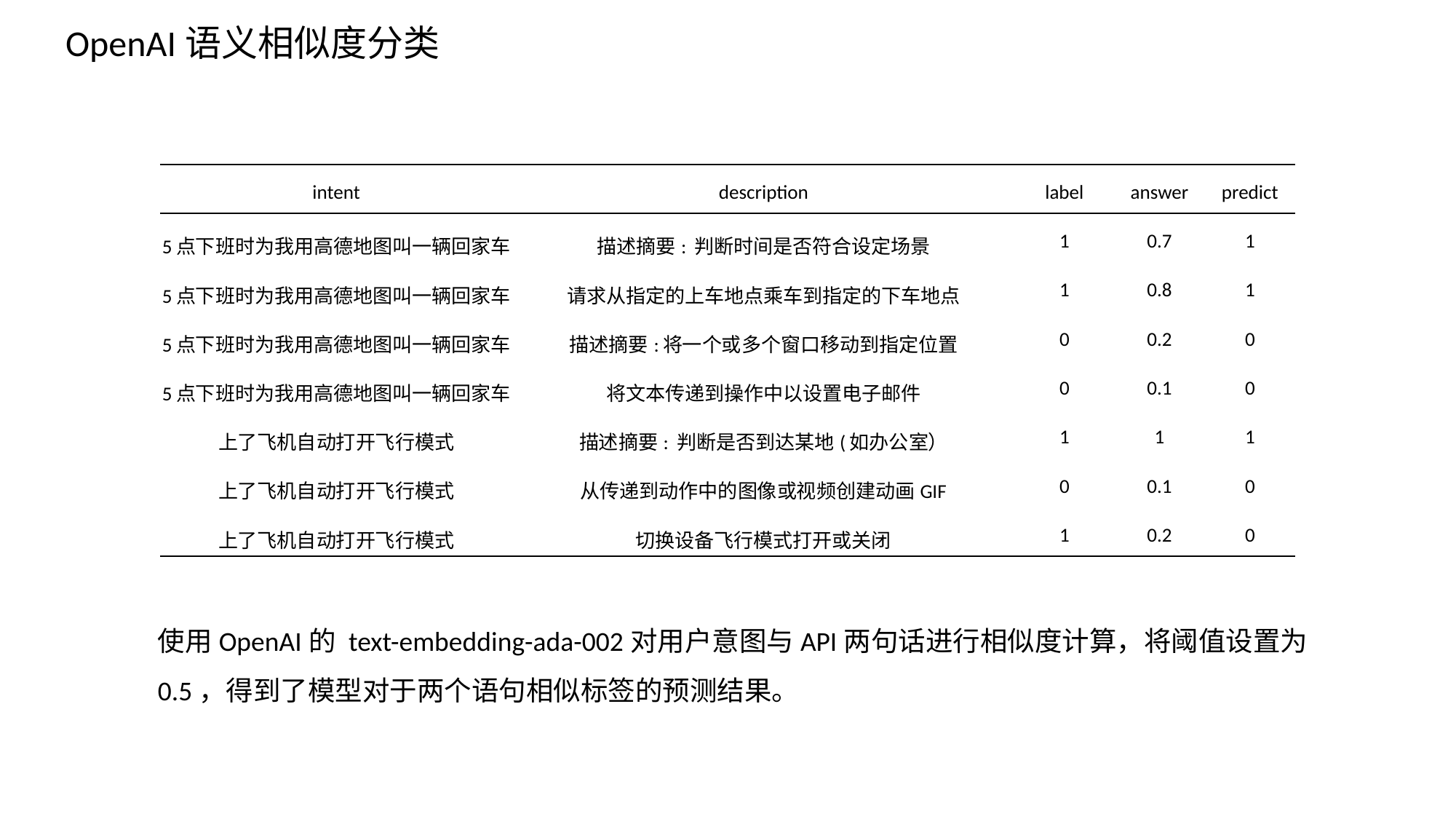

OpenAI语义相似度分类
| intent | description | label | answer | predict |
| --- | --- | --- | --- | --- |
| 5点下班时为我用高德地图叫一辆回家车 | 描述摘要: 判断时间是否符合设定场景 | 1 | 0.7 | 1 |
| 5点下班时为我用高德地图叫一辆回家车 | 请求从指定的上车地点乘车到指定的下车地点 | 1 | 0.8 | 1 |
| 5点下班时为我用高德地图叫一辆回家车 | 描述摘要:将一个或多个窗口移动到指定位置 | 0 | 0.2 | 0 |
| 5点下班时为我用高德地图叫一辆回家车 | 将文本传递到操作中以设置电子邮件 | 0 | 0.1 | 0 |
| 上了飞机自动打开飞行模式 | 描述摘要: 判断是否到达某地(如办公室） | 1 | 1 | 1 |
| 上了飞机自动打开飞行模式 | 从传递到动作中的图像或视频创建动画GIF | 0 | 0.1 | 0 |
| 上了飞机自动打开飞行模式 | 切换设备飞行模式打开或关闭 | 1 | 0.2 | 0 |
使用OpenAI的 text-embedding-ada-002对用户意图与API两句话进行相似度计算，将阈值设置为0.5，得到了模型对于两个语句相似标签的预测结果。